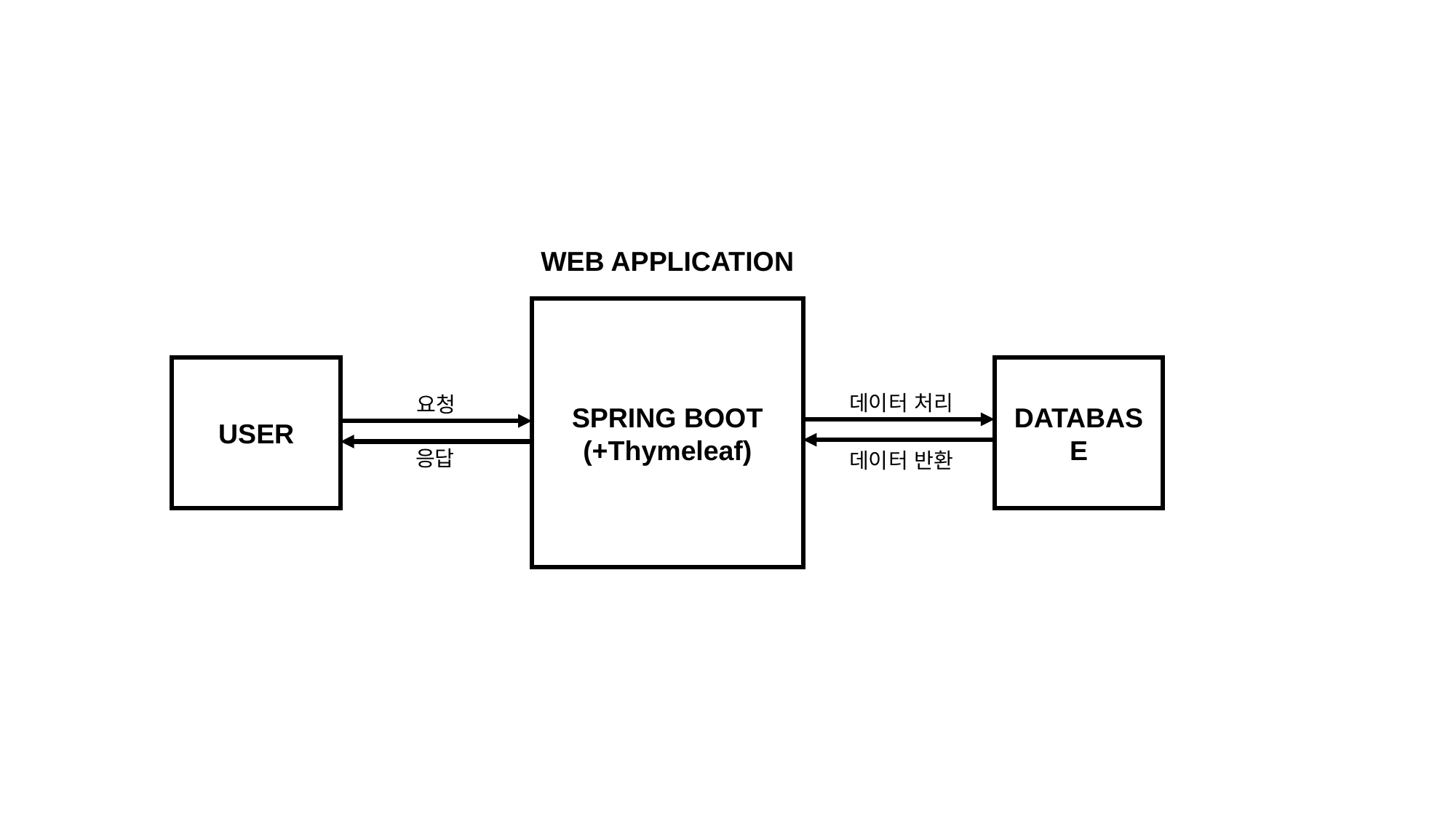

WEB APPLICATION
SPRING BOOT
(+Thymeleaf)
USER
DATABASE
데이터 처리
요청
응답
데이터 반환